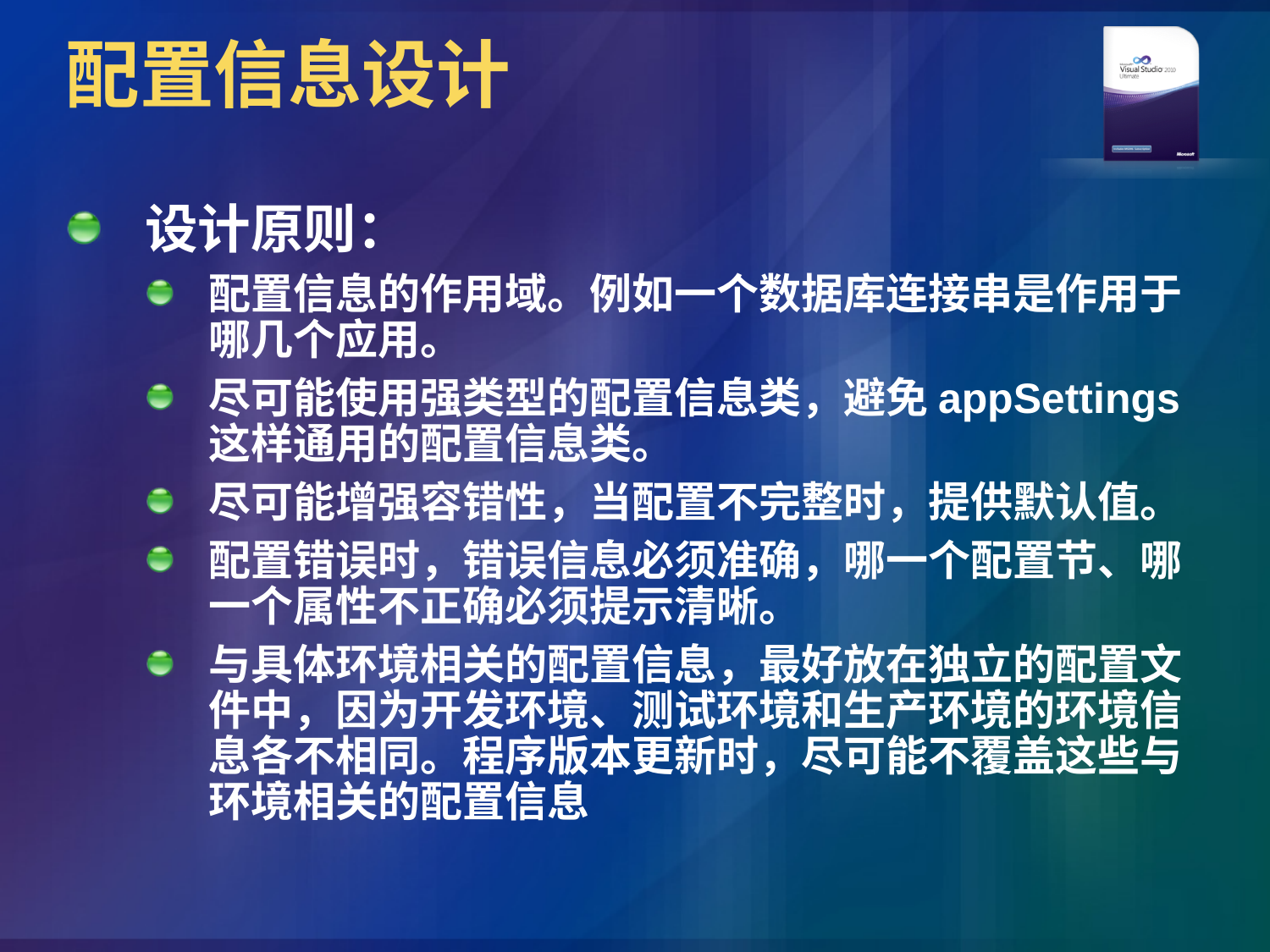

# 配置信息设计
设计原则：
配置信息的作用域。例如一个数据库连接串是作用于哪几个应用。
尽可能使用强类型的配置信息类，避免appSettings这样通用的配置信息类。
尽可能增强容错性，当配置不完整时，提供默认值。
配置错误时，错误信息必须准确，哪一个配置节、哪一个属性不正确必须提示清晰。
与具体环境相关的配置信息，最好放在独立的配置文件中，因为开发环境、测试环境和生产环境的环境信息各不相同。程序版本更新时，尽可能不覆盖这些与环境相关的配置信息